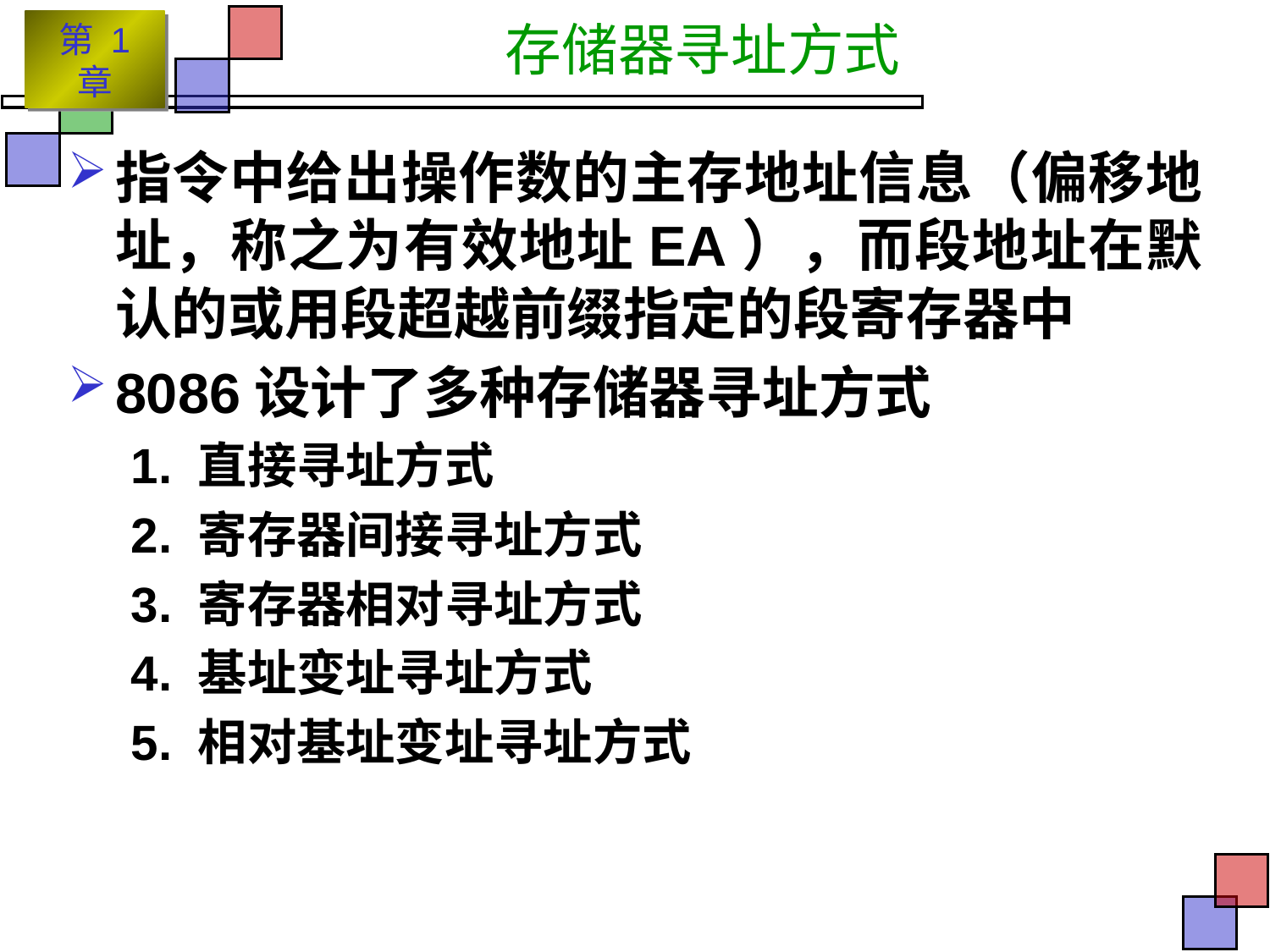

# 存储器寻址方式
指令中给出操作数的主存地址信息（偏移地址，称之为有效地址EA），而段地址在默认的或用段超越前缀指定的段寄存器中
8086设计了多种存储器寻址方式
1. 直接寻址方式
2. 寄存器间接寻址方式
3. 寄存器相对寻址方式
4. 基址变址寻址方式
5. 相对基址变址寻址方式